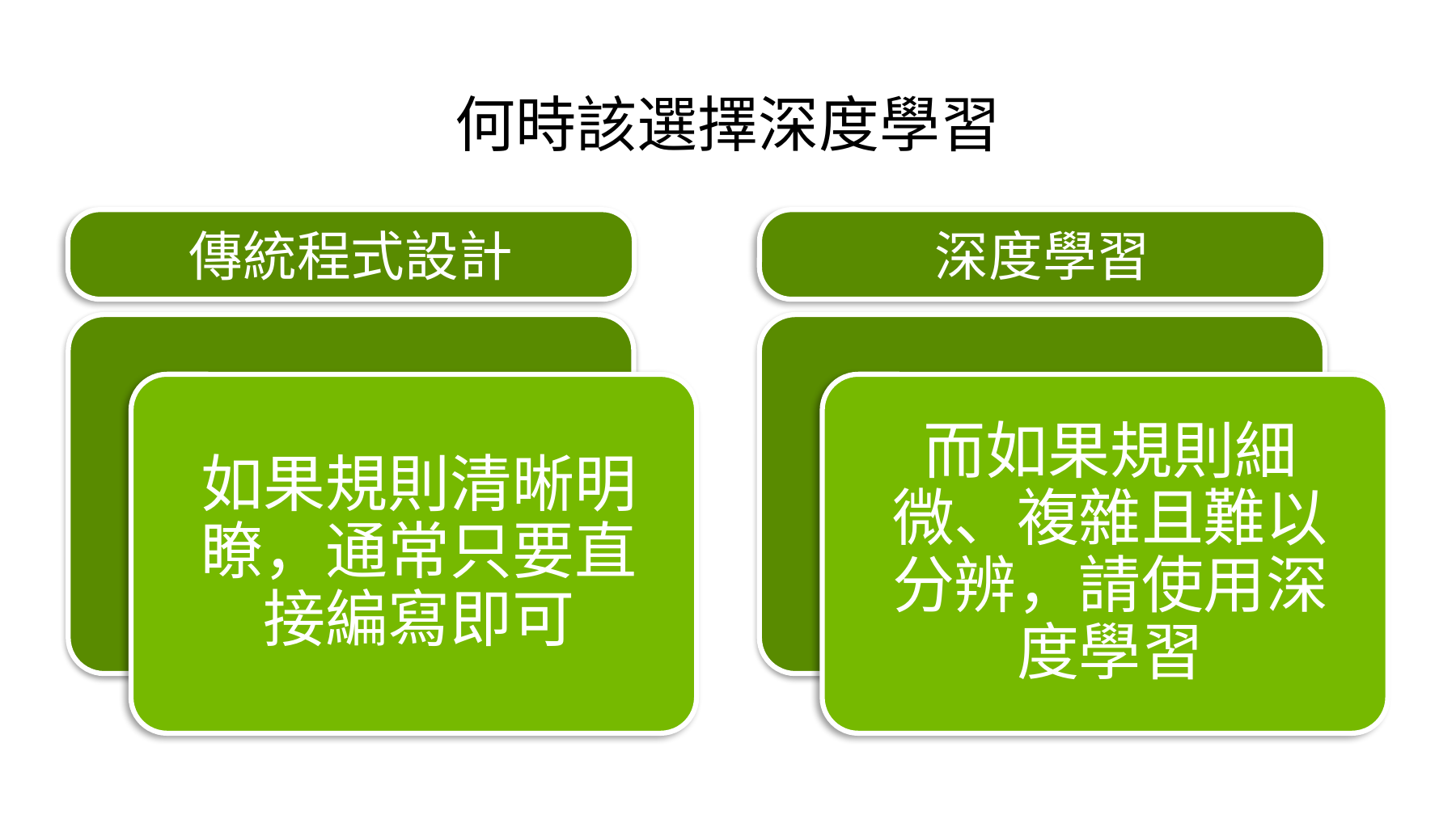

# 何時該選擇深度學習
傳統程式設計
深度學習
如果規則清晰明瞭，通常只要直接編寫即可
而如果規則細微、複雜且難以分辨，請使用深度學習